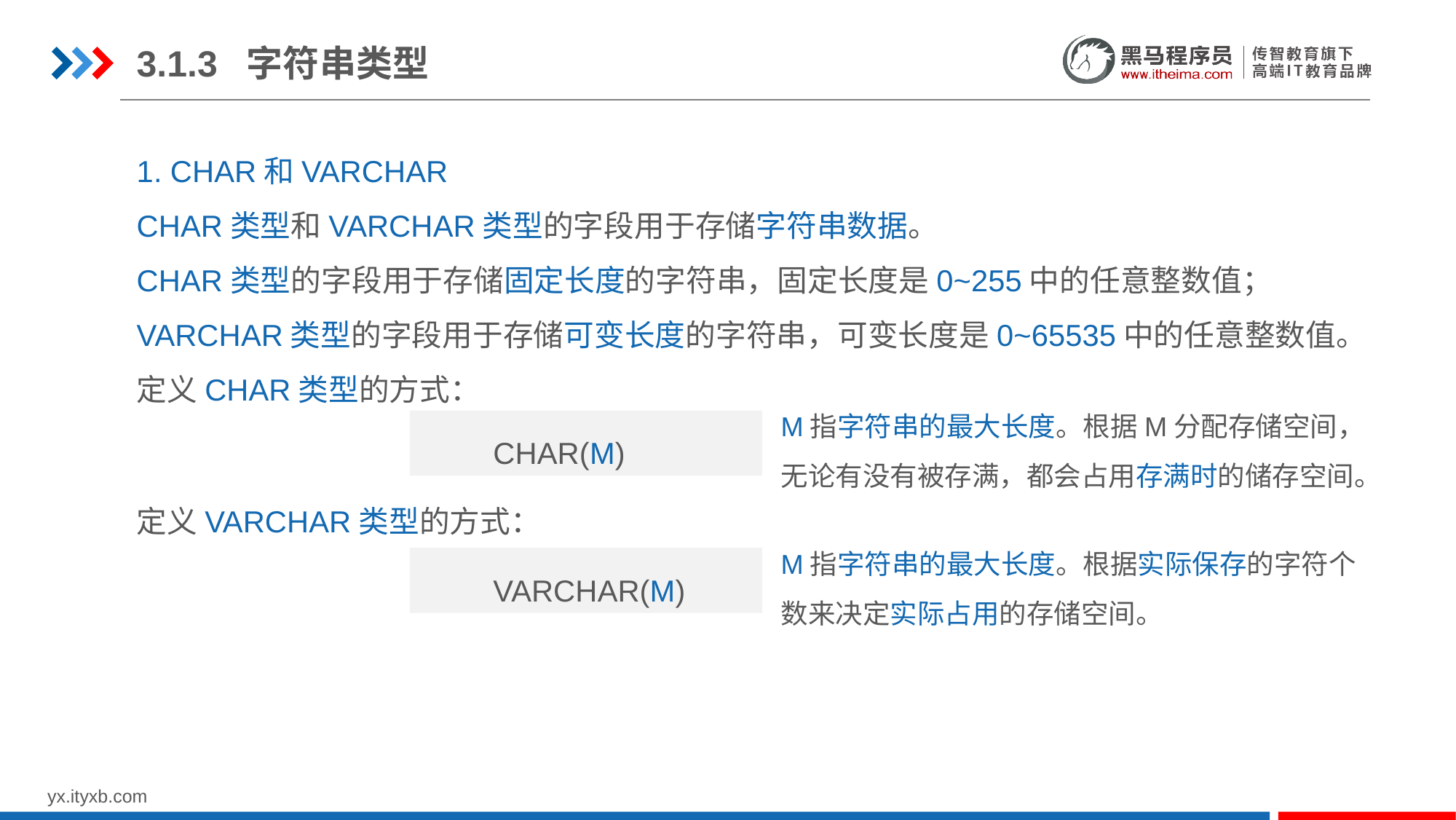

3.1.3  字符串类型
1. CHAR和VARCHAR
CHAR类型和VARCHAR类型的字段用于存储字符串数据。
CHAR类型的字段用于存储固定长度的字符串，固定长度是0~255中的任意整数值；VARCHAR类型的字段用于存储可变长度的字符串，可变长度是0~65535中的任意整数值。
定义CHAR类型的方式：
M指字符串的最大长度。根据M分配存储空间，无论有没有被存满，都会占用存满时的储存空间。
CHAR(M)
定义VARCHAR类型的方式：
M指字符串的最大长度。根据实际保存的字符个数来决定实际占用的存储空间。
VARCHAR(M)